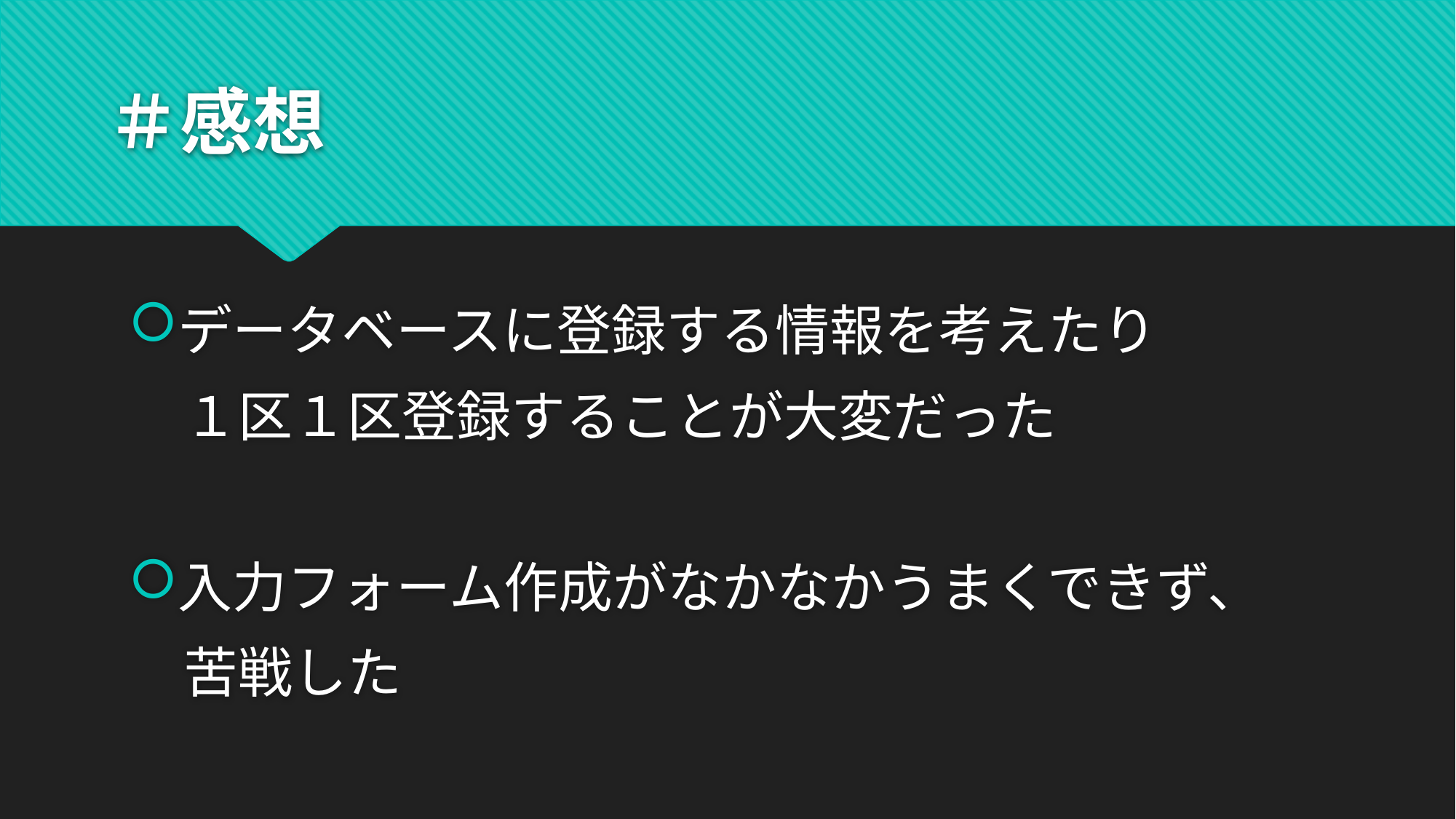

# ＃感想

データベースに登録する情報を考えたり
　１区１区登録することが大変だった

入力フォーム作成がなかなかうまくできず、
　苦戦した